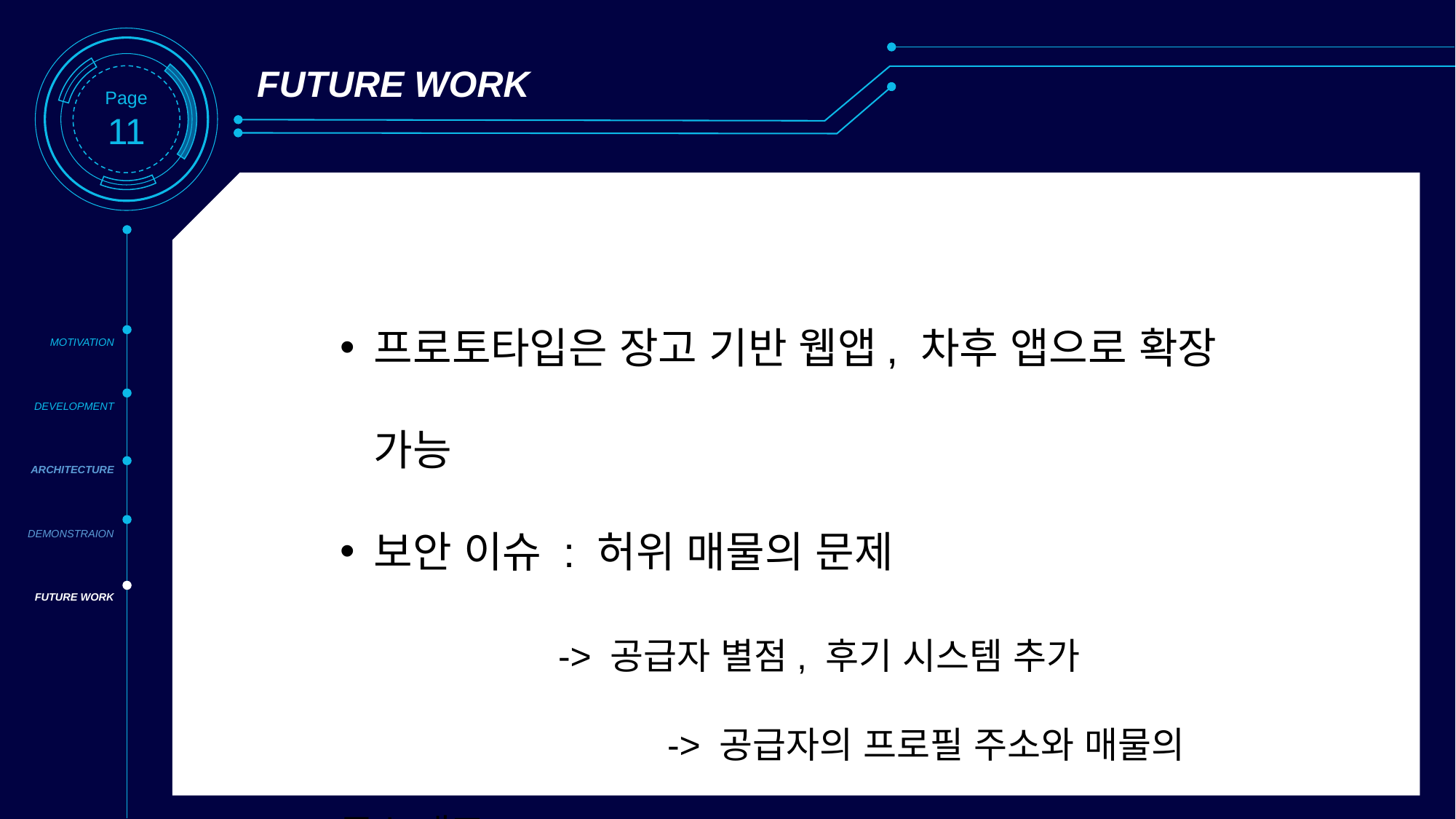

Page11
FUTURE WORK

프로토타입은 장고 기반 웹앱, 차후 앱으로 확장 가능
보안 이슈 : 허위 매물의 문제
   		-> 공급자 별점, 후기 시스템 추가
      			-> 공급자의 프로필 주소와 매물의 주소 대조

MOTIVATION
DEVELOPMENT
ARCHITECTURE
DEMONSTRAION
FUTURE WORK